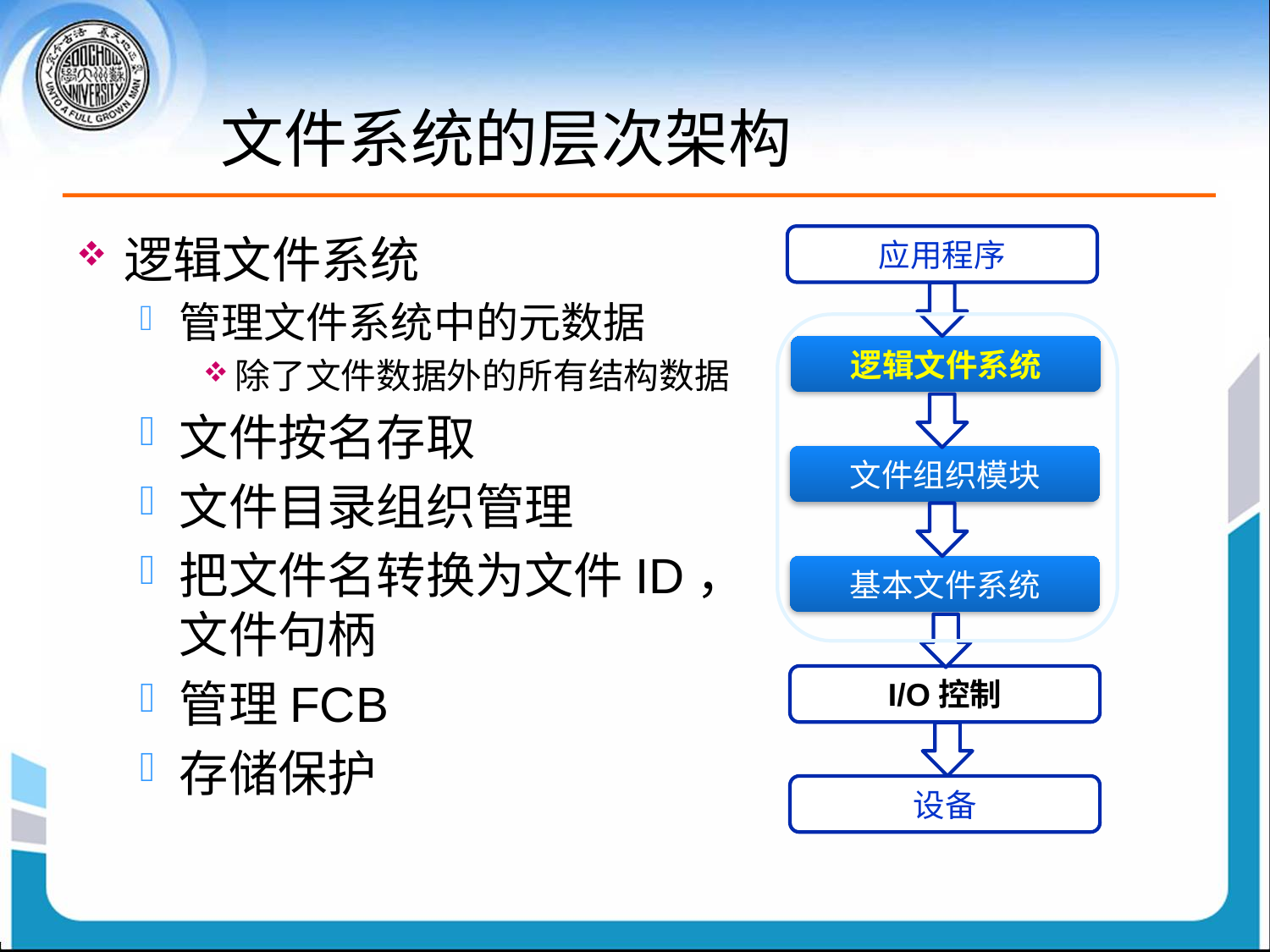

# 文件系统的层次架构
逻辑文件系统
管理文件系统中的元数据
除了文件数据外的所有结构数据
文件按名存取
文件目录组织管理
把文件名转换为文件ID，文件句柄
管理FCB
存储保护
应用程序

逻辑文件系统

文件组织模块

基本文件系统

I/O控制

设备